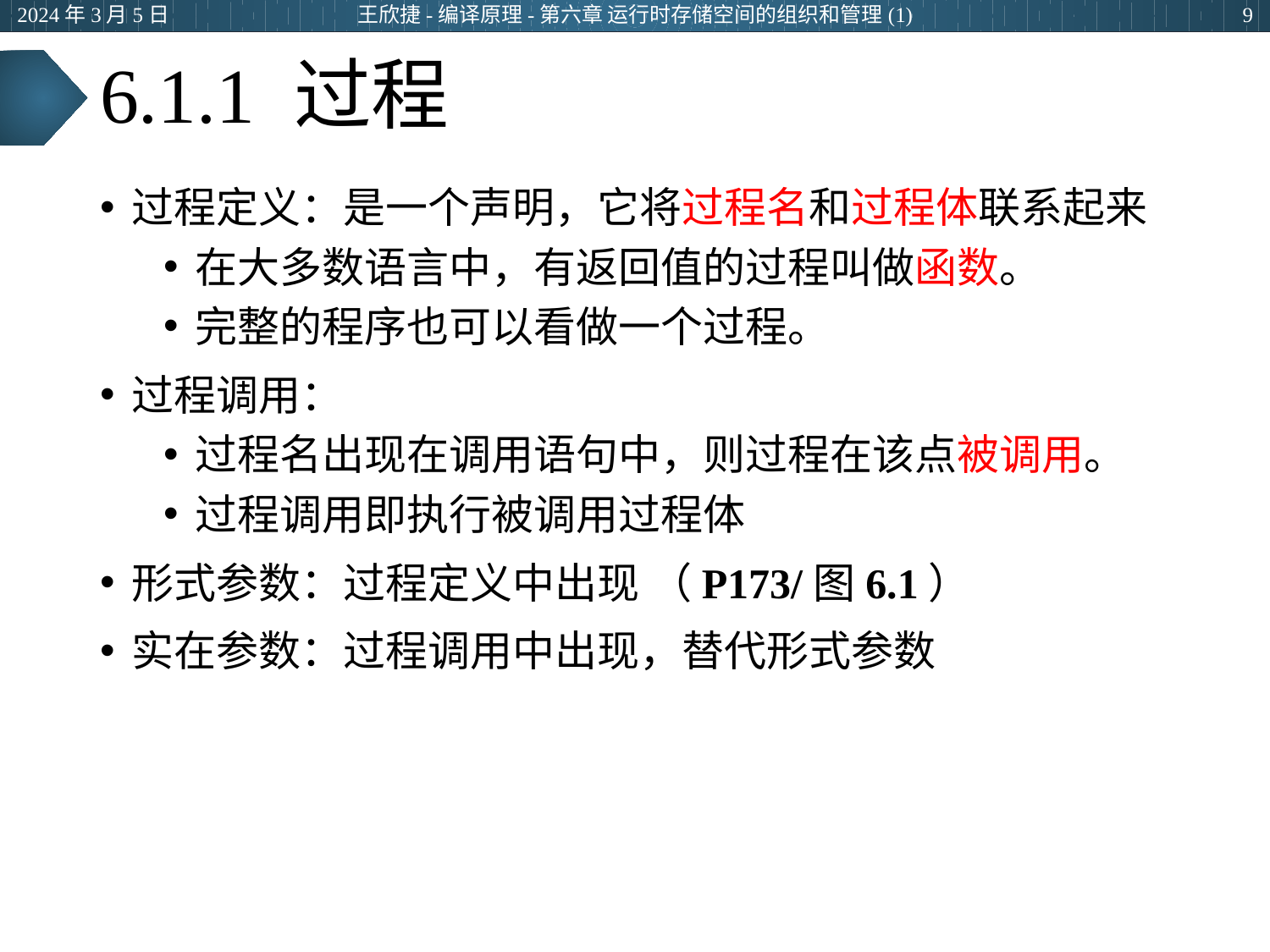

2024年3月5日
王欣捷-编译原理-第六章 运行时存储空间的组织和管理(1)
9
# 6.1.1 过程
过程定义：是一个声明，它将过程名和过程体联系起来
在大多数语言中，有返回值的过程叫做函数。
完整的程序也可以看做一个过程。
过程调用：
过程名出现在调用语句中，则过程在该点被调用。
过程调用即执行被调用过程体
形式参数：过程定义中出现 （P173/图6.1）
实在参数：过程调用中出现，替代形式参数